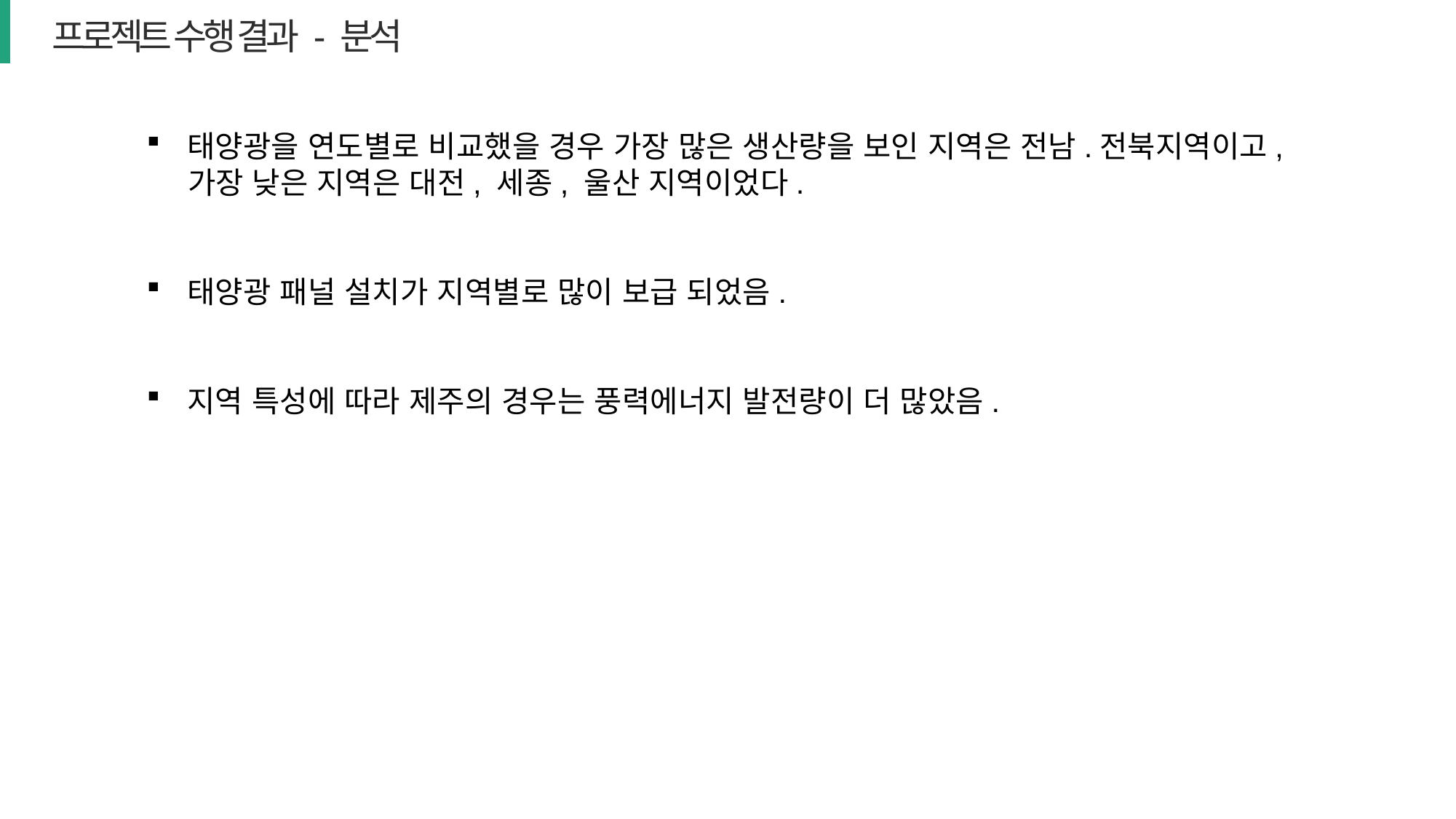

프로젝트 수행 결과 - 분석
태양광을 연도별로 비교했을 경우 가장 많은 생산량을 보인 지역은 전남.전북지역이고,
    가장 낮은 지역은 대전, 세종, 울산 지역이었다.

태양광 패널 설치가 지역별로 많이 보급 되었음.

지역 특성에 따라 제주의 경우는 풍력에너지 발전량이 더 많았음.

|  |
| --- |